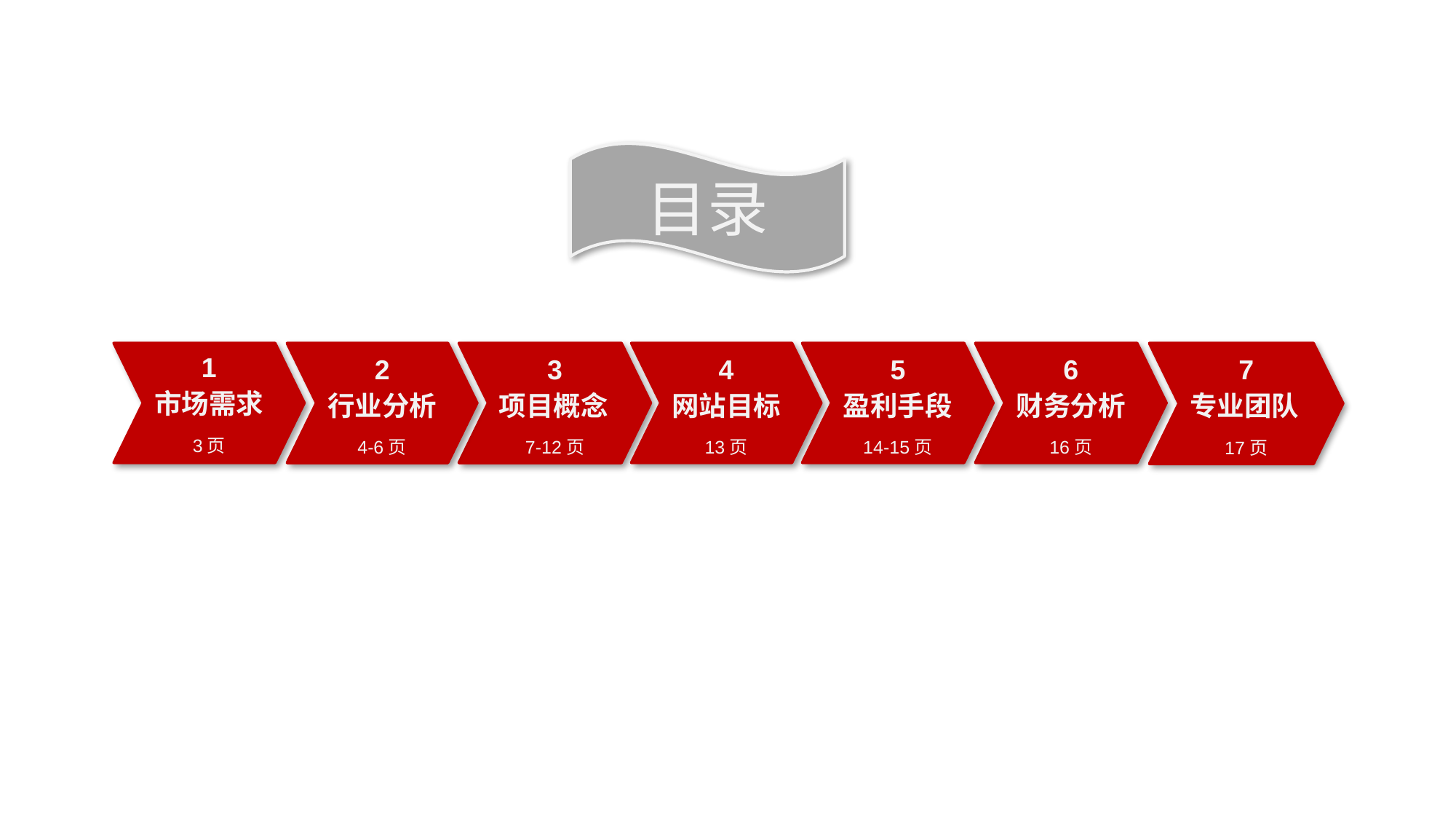

目录
1
市场需求
3页
2
行业分析
4-6页
3
项目概念7-12页
4
网站目标
13页
5
盈利手段
14-15页
6
财务分析
16页
7
专业团队17页